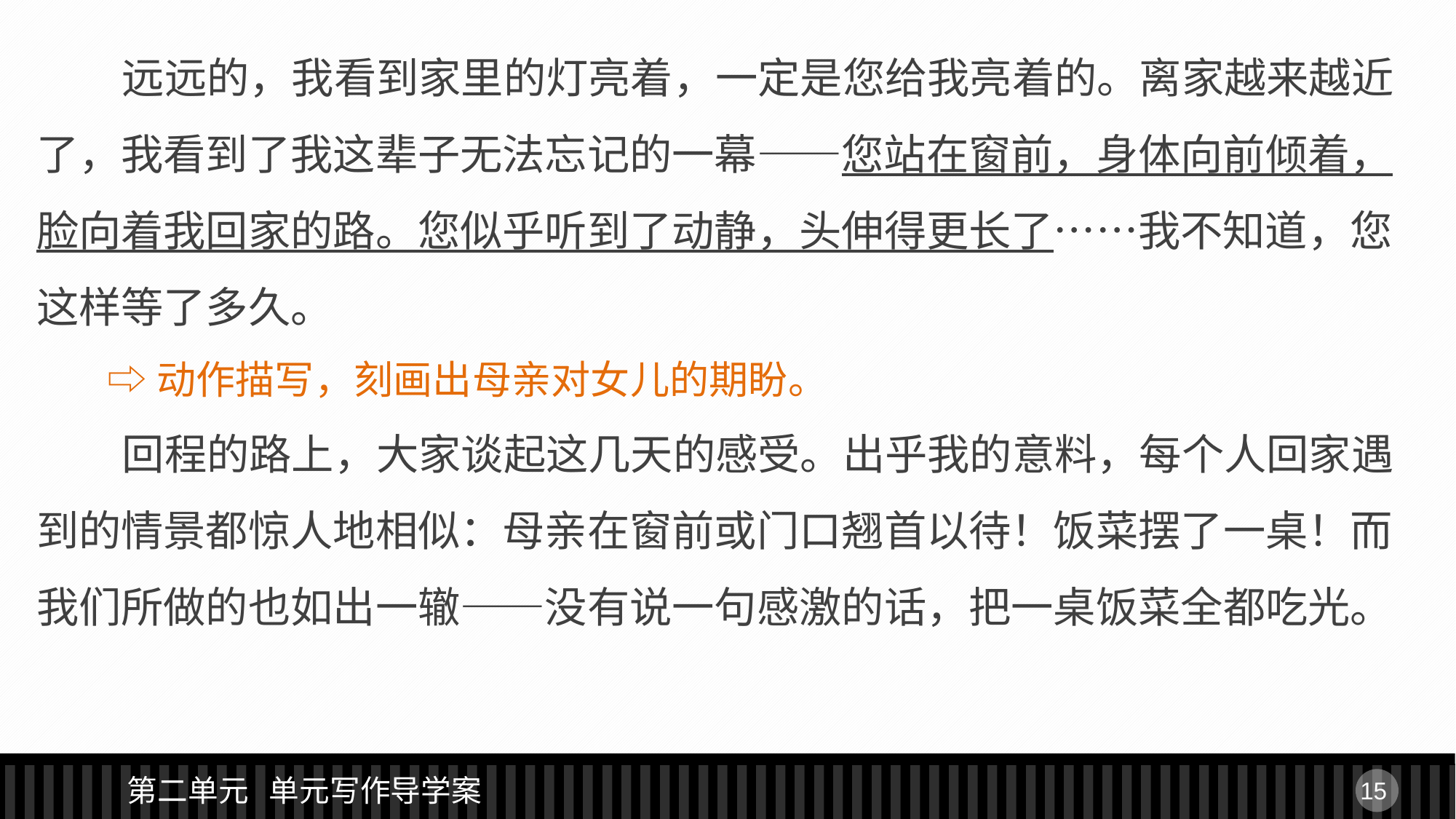

远远的，我看到家里的灯亮着，一定是您给我亮着的。离家越来越近了，我看到了我这辈子无法忘记的一幕——您站在窗前，身体向前倾着，脸向着我回家的路。您似乎听到了动静，头伸得更长了……我不知道，您这样等了多久。
        ⇨动作描写，刻画出母亲对女儿的期盼。
        回程的路上，大家谈起这几天的感受。出乎我的意料，每个人回家遇到的情景都惊人地相似：母亲在窗前或门口翘首以待！饭菜摆了一桌！而我们所做的也如出一辙——没有说一句感激的话，把一桌饭菜全都吃光。